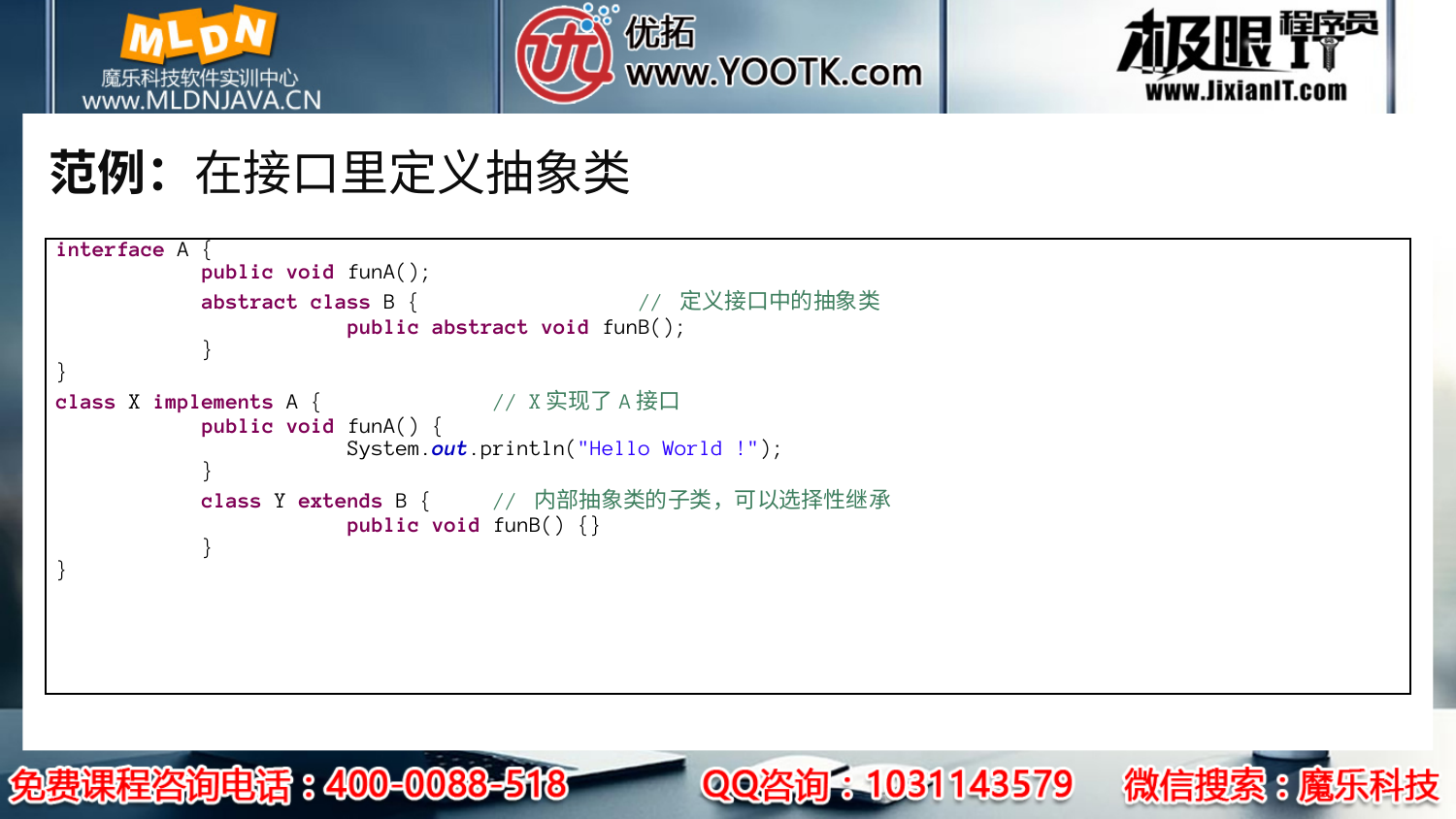

# 范例：在接口里定义抽象类
| interface A { public void funA(); abstract class B { // 定义接口中的抽象类 public abstract void funB(); } } class X implements A { // X实现了A接口 public void funA() { System.out.println("Hello World !"); } class Y extends B { // 内部抽象类的子类，可以选择性继承 public void funB() {} } } |
| --- |